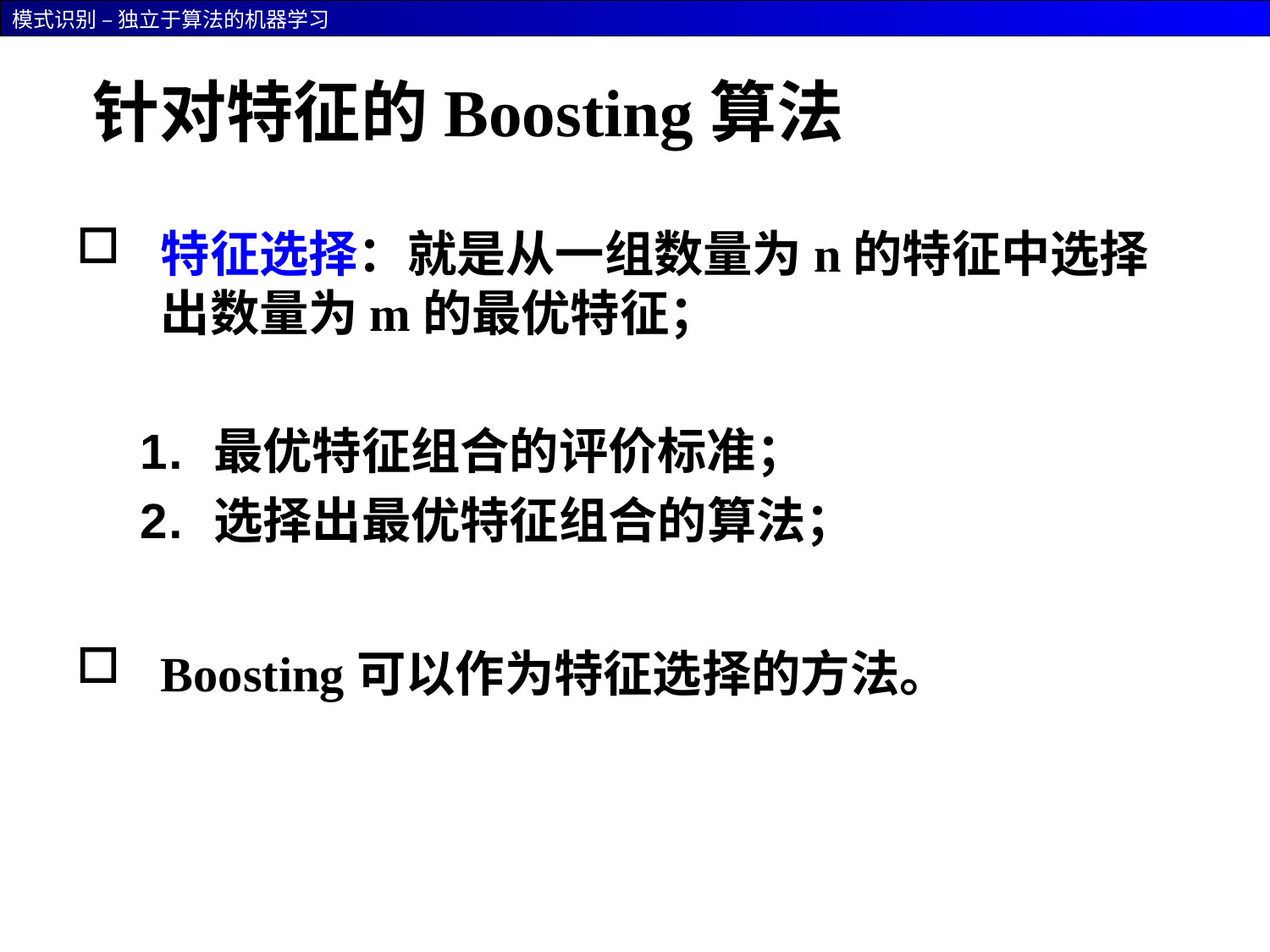

# 针对特征的Boosting算法
特征选择：就是从一组数量为n的特征中选择出数量为m的最优特征；

最优特征组合的评价标准；
选择出最优特征组合的算法；

Boosting可以作为特征选择的方法。